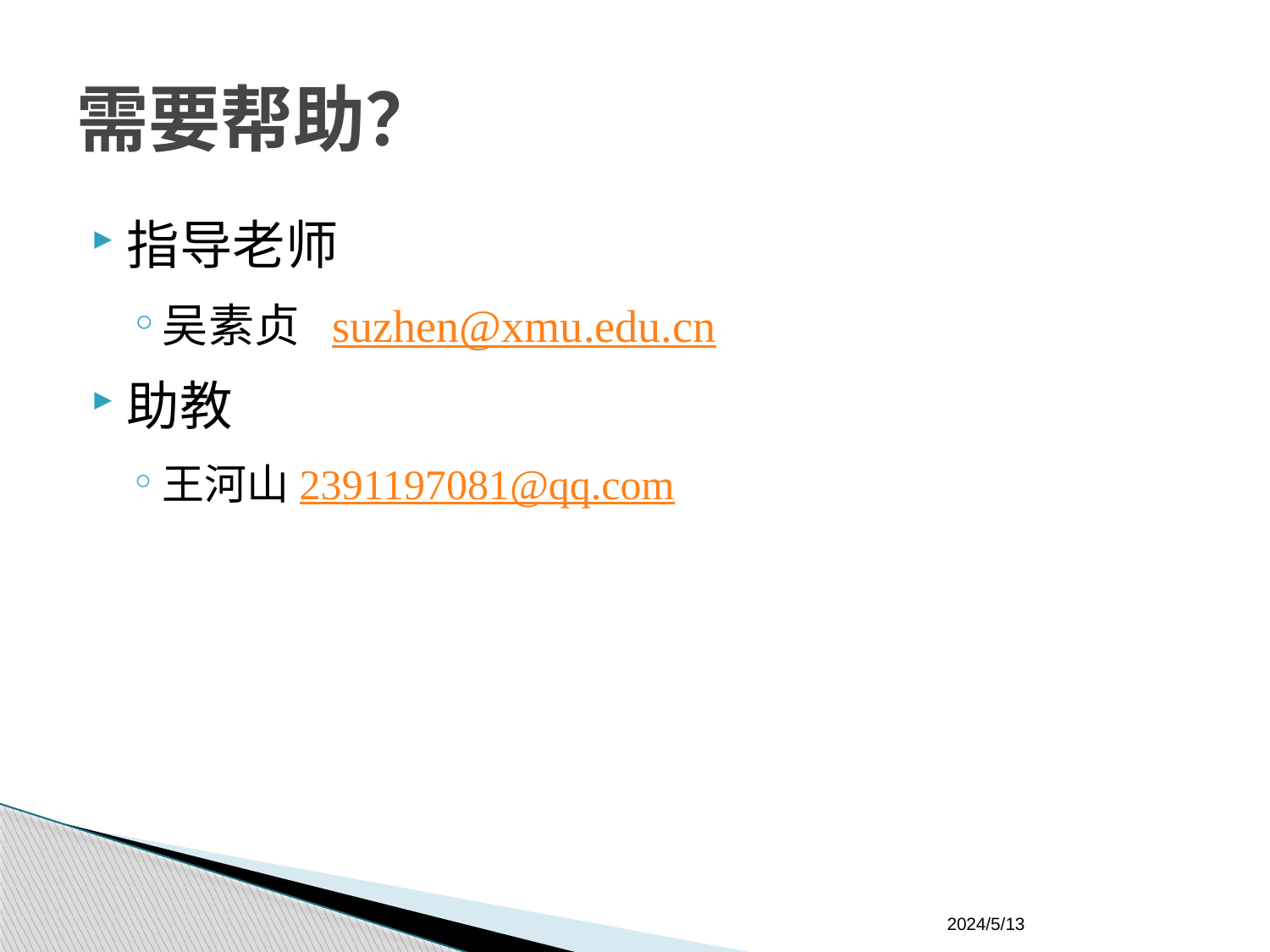

# 需要帮助？
指导老师
吴素贞  suzhen@xmu.edu.cn
助教
王河山2391197081@qq.com
2024/5/13